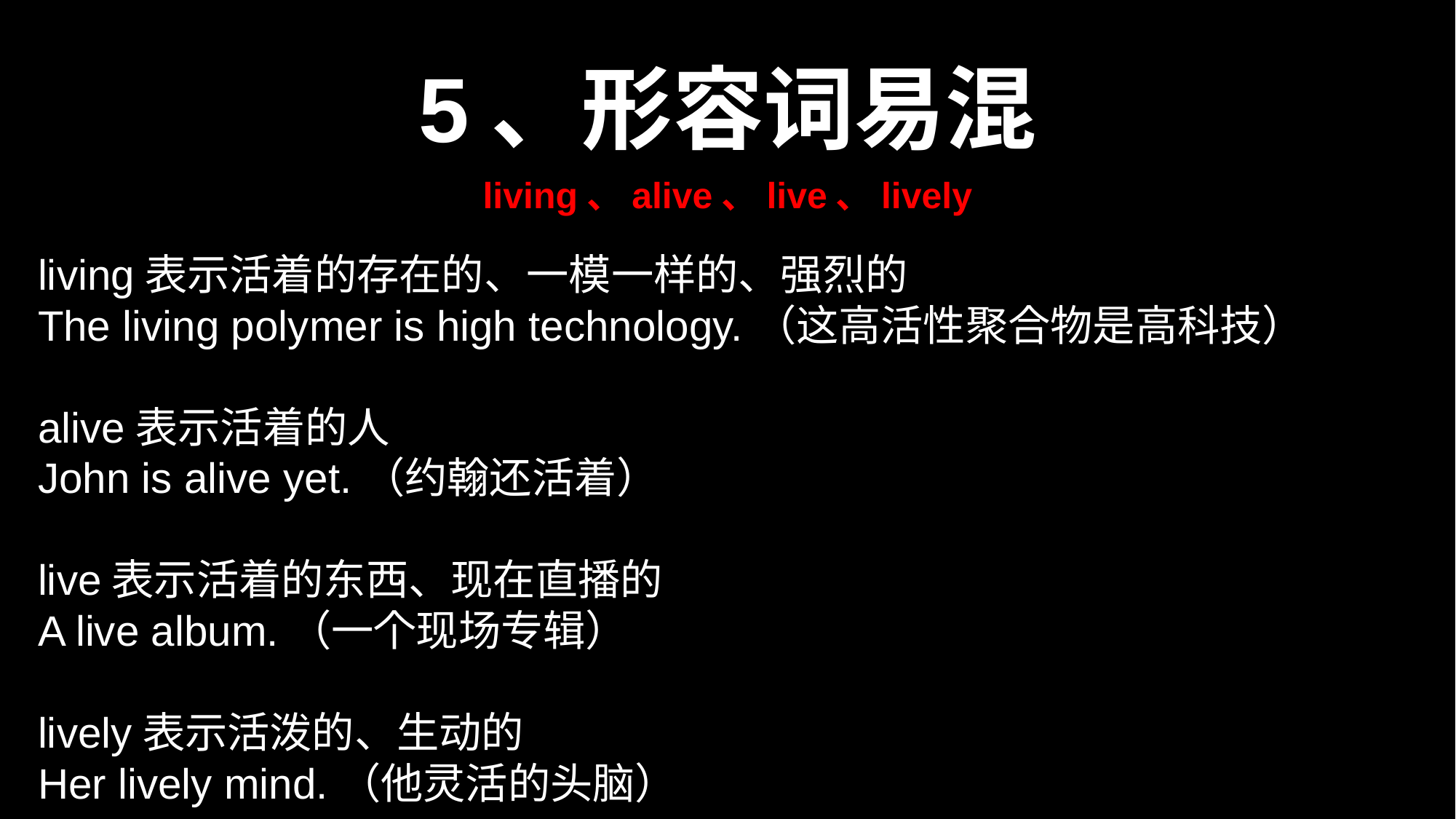

5、形容词易混
living、alive、live、lively
living表示活着的存在的、一模一样的、强烈的
The living polymer is high technology.（这高活性聚合物是高科技）

alive表示活着的人
John is alive yet.（约翰还活着）

live表示活着的东西、现在直播的
A live album.（一个现场专辑）

lively表示活泼的、生动的
Her lively mind.（他灵活的头脑）